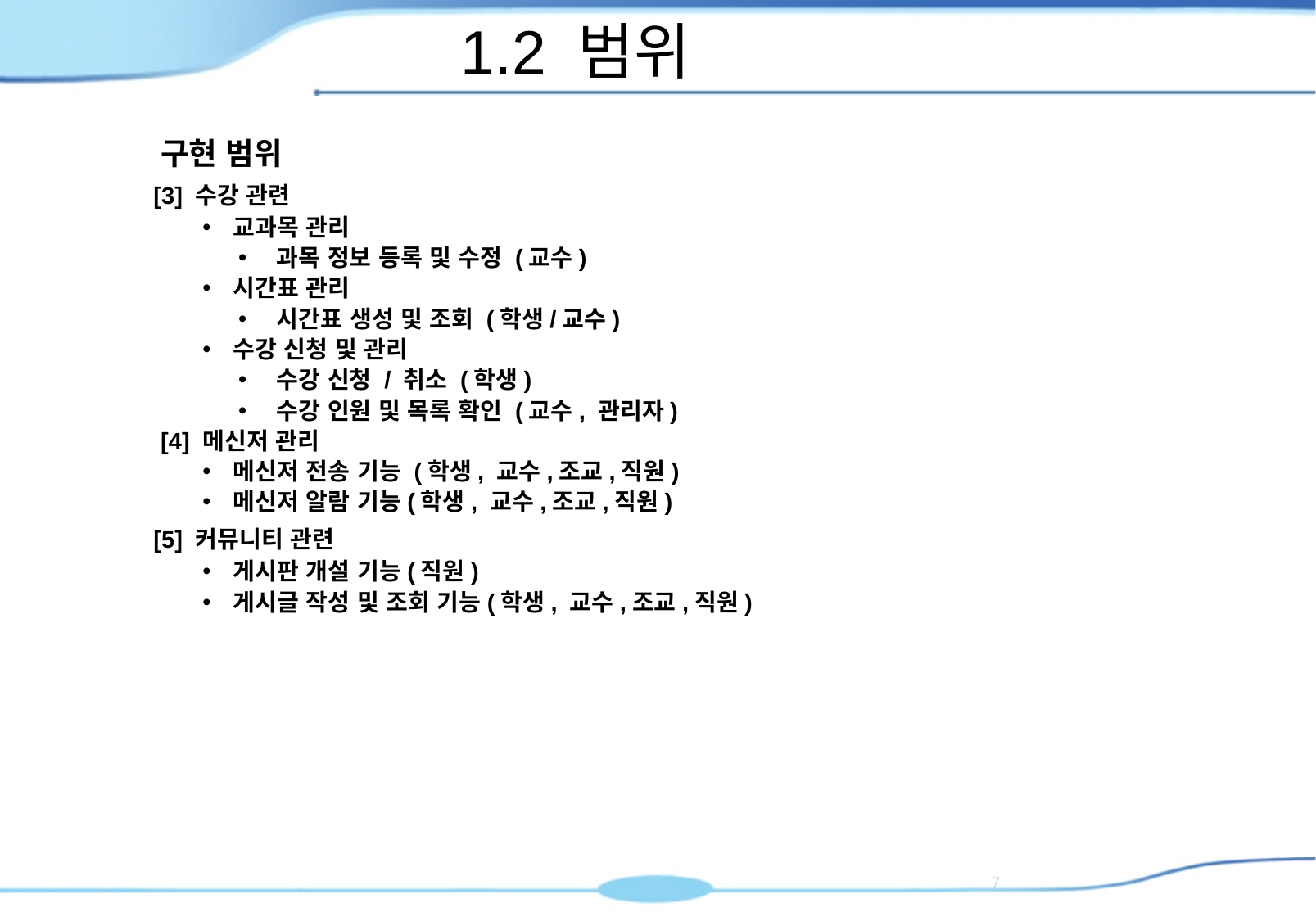

# 1.2 범위
          구현 범위
          [3] 수강 관련
교과목 관리
과목 정보 등록 및 수정 (교수)
시간표 관리
시간표 생성 및 조회 (학생/교수)
수강 신청 및 관리
수강 신청 / 취소 (학생)
수강 인원 및 목록 확인 (교수, 관리자)
	       [4] 메신저 관리
메신저 전송 기능 (학생, 교수,조교,직원)
메신저 알람 기능(학생, 교수,조교,직원)
          [5] 커뮤니티 관련
게시판 개설 기능(직원)
게시글 작성 및 조회 기능(학생, 교수,조교,직원)

7